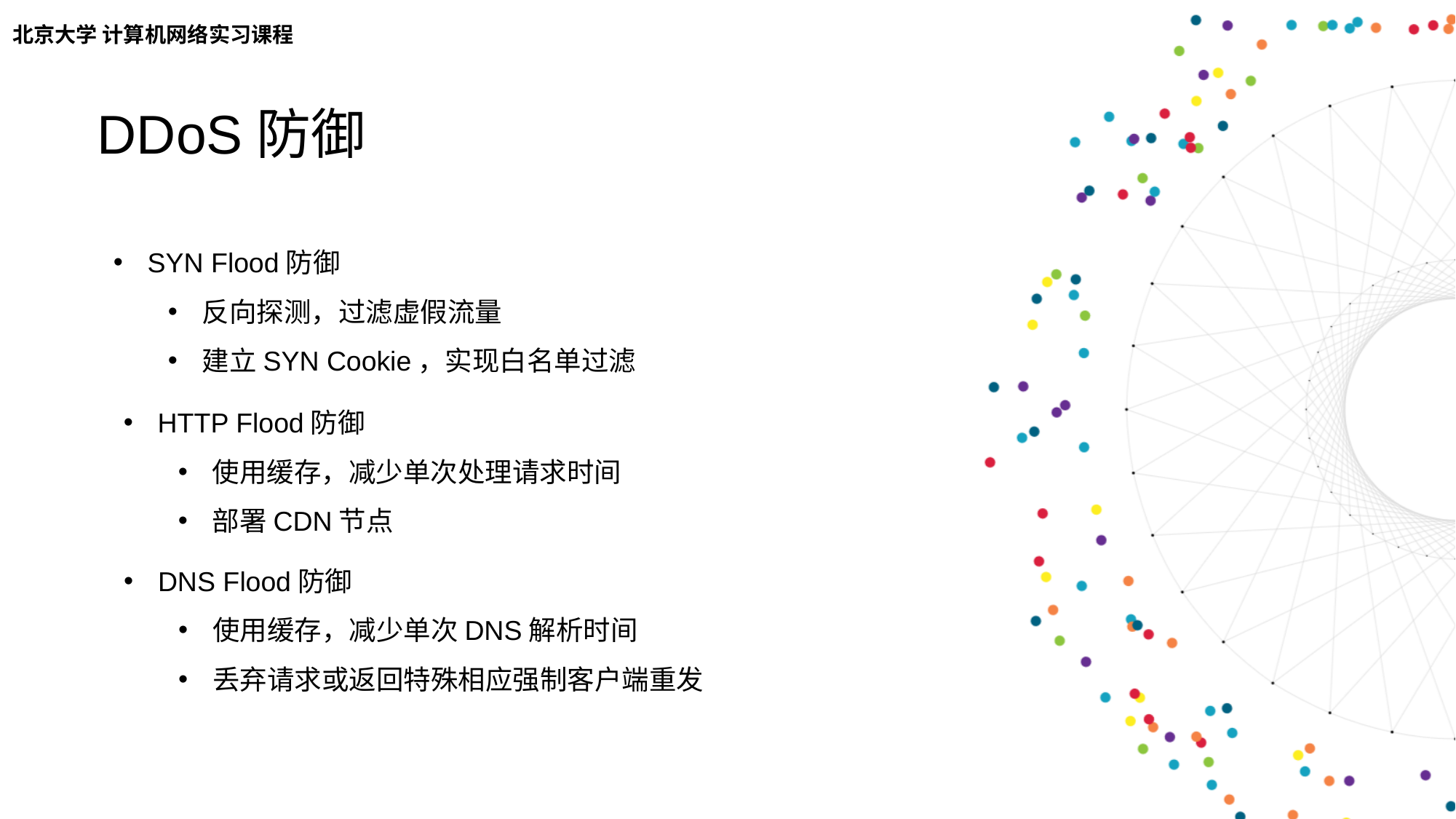

北京大学 计算机网络实习课程
DDoS防御
SYN Flood防御
反向探测，过滤虚假流量
建立SYN Cookie，实现白名单过滤
HTTP Flood防御
使用缓存，减少单次处理请求时间
部署CDN节点
DNS Flood防御
使用缓存，减少单次DNS解析时间
丢弃请求或返回特殊相应强制客户端重发